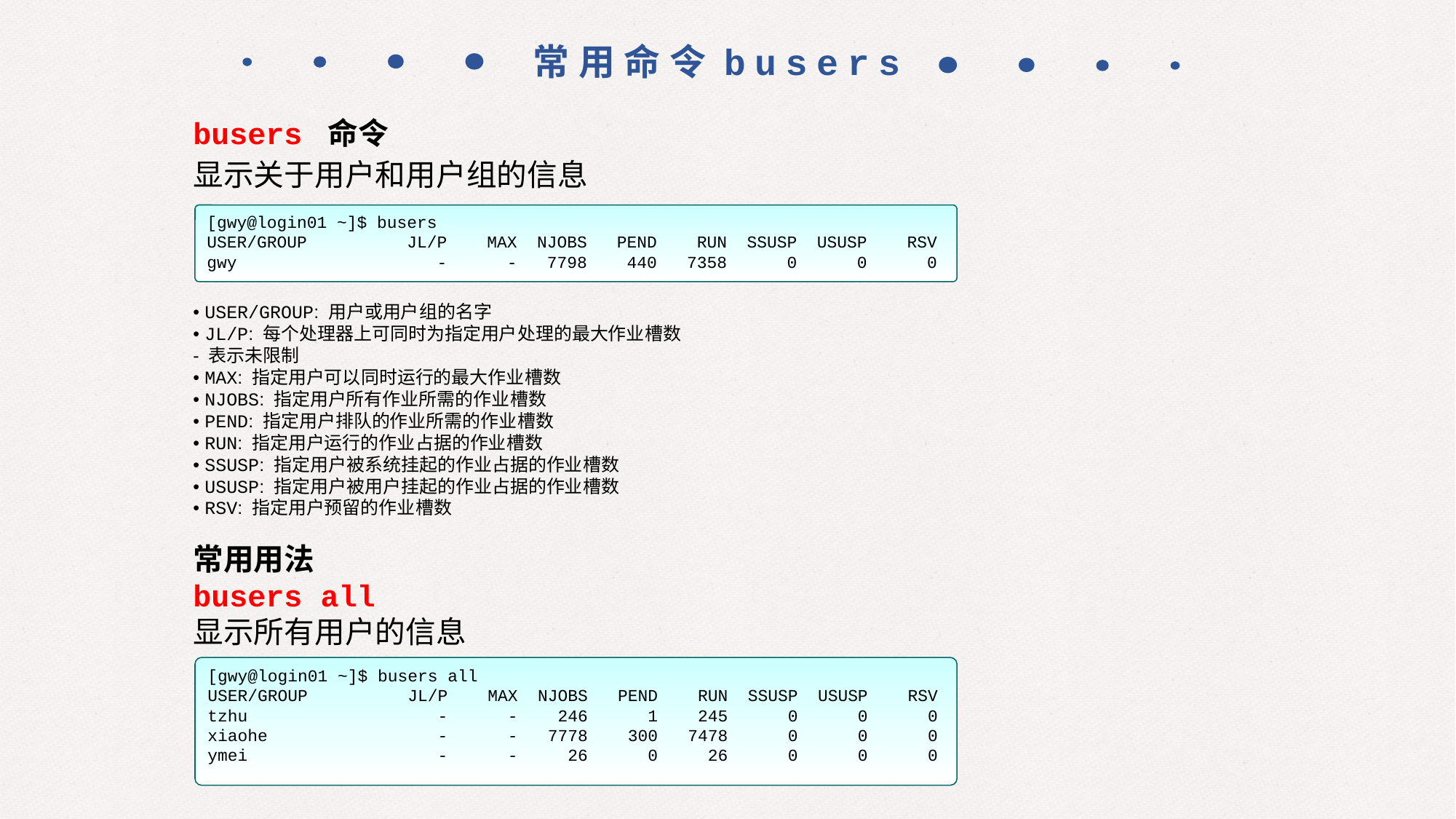

常用命令busers

busers 命令
显示关于用户和用户组的信息

• USER/GROUP: 用户或用户组的名字
• JL/P: 每个处理器上可同时为指定用户处理的最大作业槽数
- 表示未限制
• MAX: 指定用户可以同时运行的最大作业槽数
• NJOBS: 指定用户所有作业所需的作业槽数
• PEND: 指定用户排队的作业所需的作业槽数
• RUN: 指定用户运行的作业占据的作业槽数
• SSUSP: 指定用户被系统挂起的作业占据的作业槽数
• USUSP: 指定用户被用户挂起的作业占据的作业槽数
• RSV: 指定用户预留的作业槽数

常用用法
busers all
显示所有用户的信息

[gwy@login01 ~]$ busers
USER/GROUP          JL/P    MAX  NJOBS   PEND    RUN  SSUSP  USUSP    RSV
gwy                    -      -   7798    440   7358      0      0      0
[gwy@login01 ~]$ busers all
USER/GROUP          JL/P    MAX  NJOBS   PEND    RUN  SSUSP  USUSP    RSV
tzhu                   -      -    246      1    245      0      0      0
xiaohe                 -      -   7778    300   7478      0      0      0
ymei                   -      -     26      0     26      0      0      0